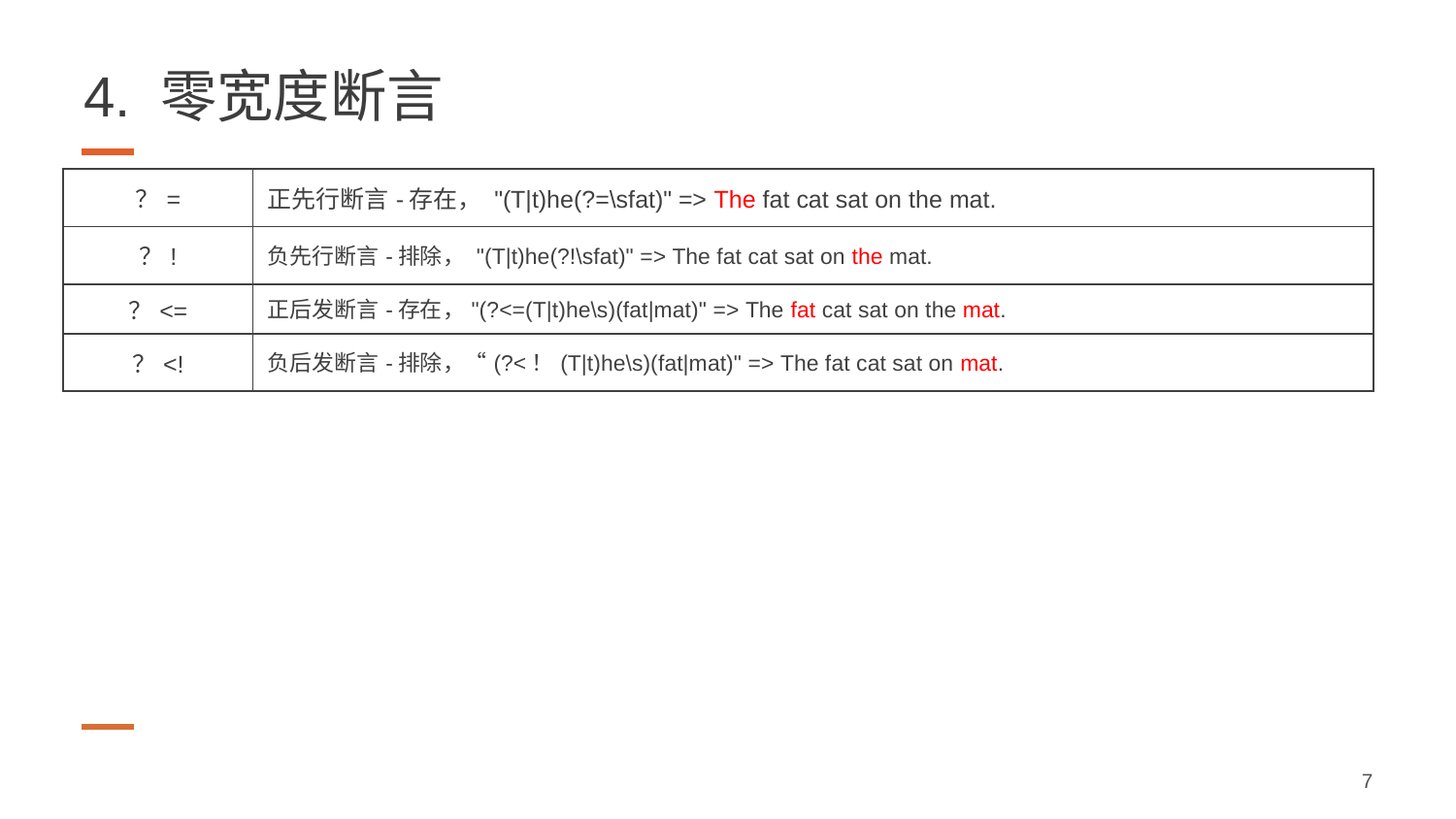

# 4. 零宽度断言
| ？= | 正先行断言-存在， "(T|t)he(?=\sfat)" => The fat cat sat on the mat. |
| --- | --- |
| ？! | 负先行断言-排除， "(T|t)he(?!\sfat)" => The fat cat sat on the mat. |
| ？<= | 正后发断言-存在，"(?<=(T|t)he\s)(fat|mat)" => The fat cat sat on the mat. |
| ？<! | 负后发断言-排除，“(?<！(T|t)he\s)(fat|mat)" => The fat cat sat on mat. |
7